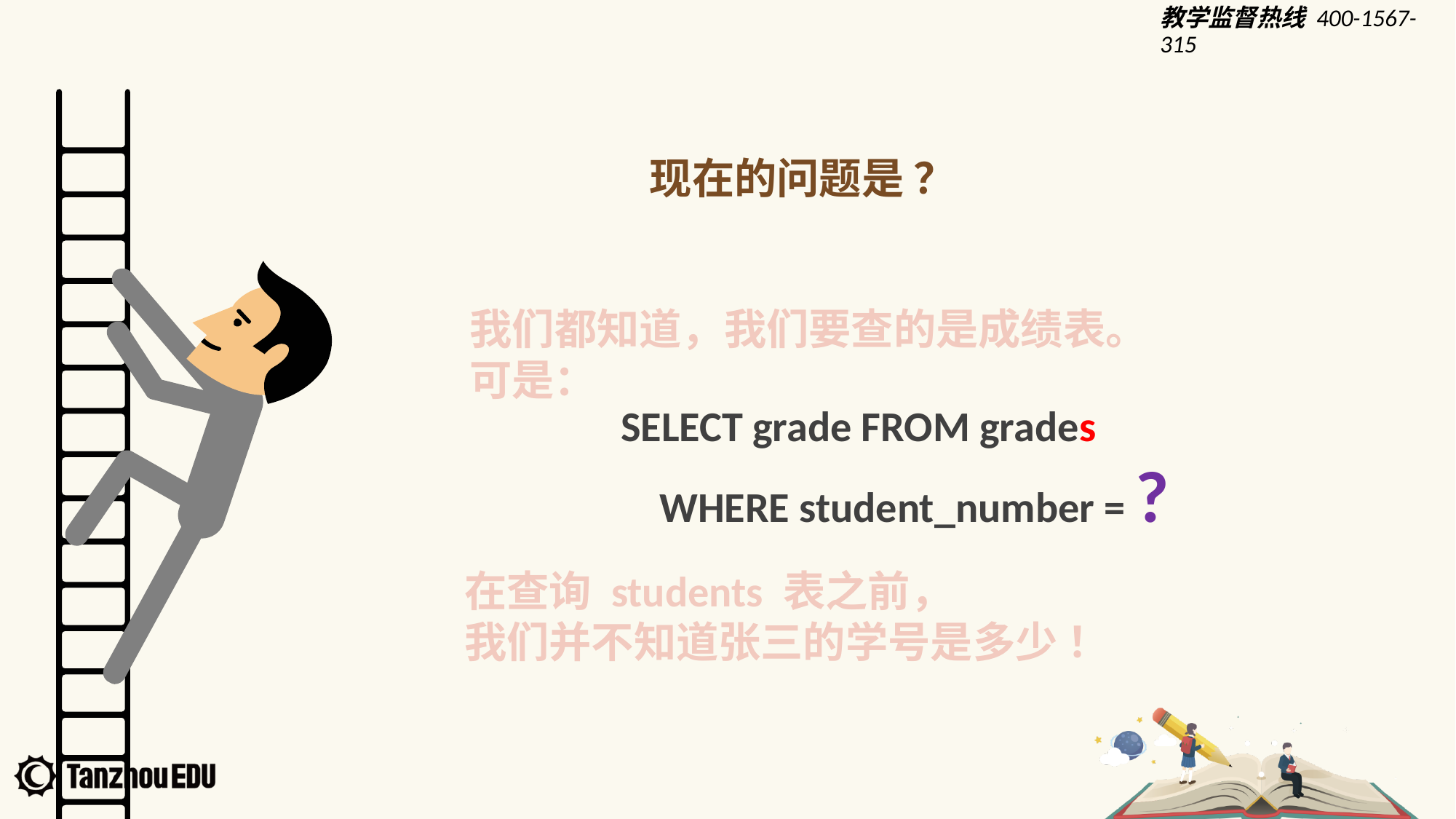

现在的问题是 ？
我们都知道，我们要查的是成绩表。
可是：
SELECT grade FROM grades
    WHERE student_number = ?
在查询 students 表之前，
我们并不知道张三的学号是多少 ！